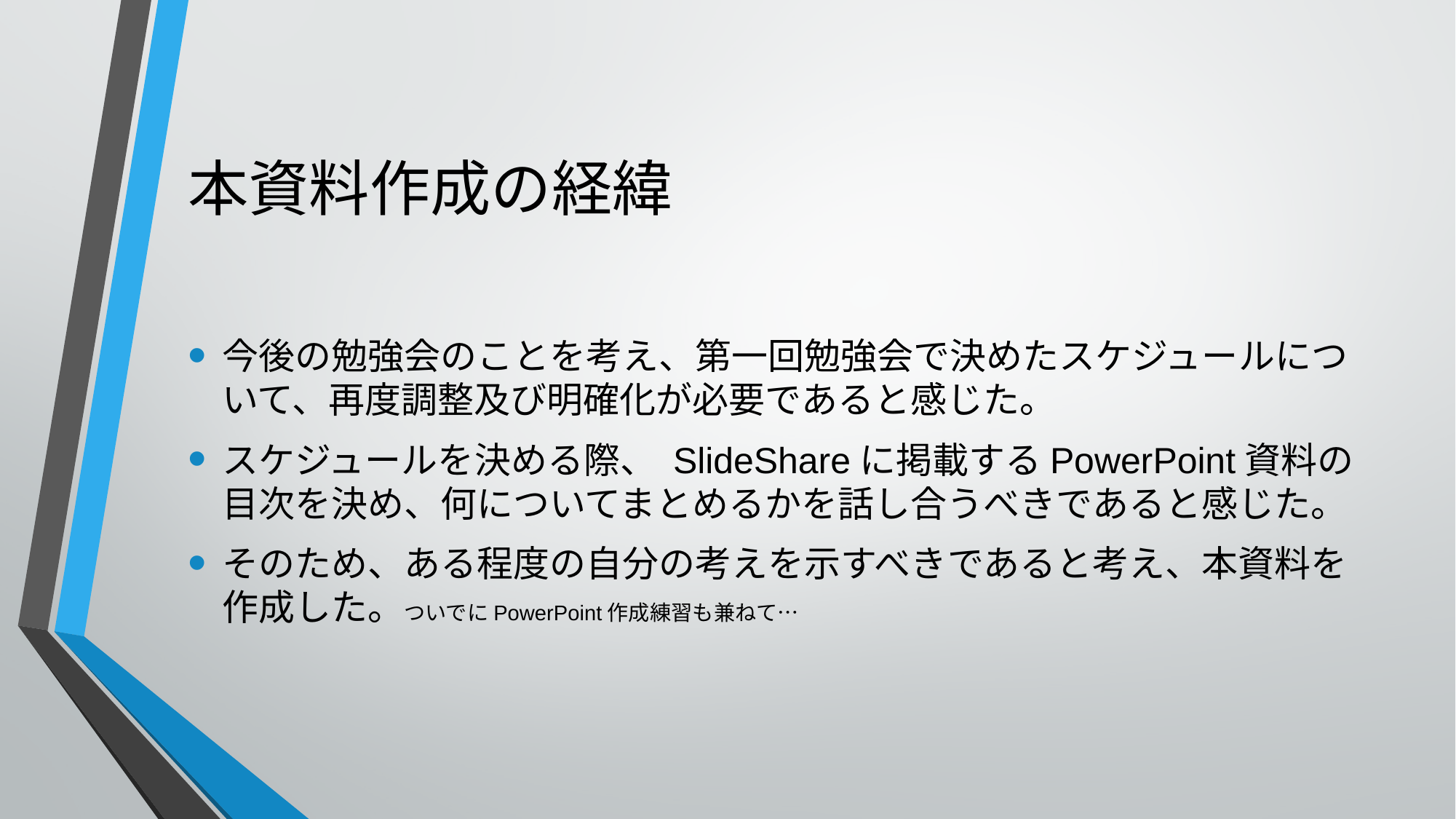

# 本資料作成の経緯
今後の勉強会のことを考え、第一回勉強会で決めたスケジュールについて、再度調整及び明確化が必要であると感じた。
スケジュールを決める際、 SlideShareに掲載するPowerPoint資料の目次を決め、何についてまとめるかを話し合うべきであると感じた。
そのため、ある程度の自分の考えを示すべきであると考え、本資料を作成した。ついでにPowerPoint作成練習も兼ねて…